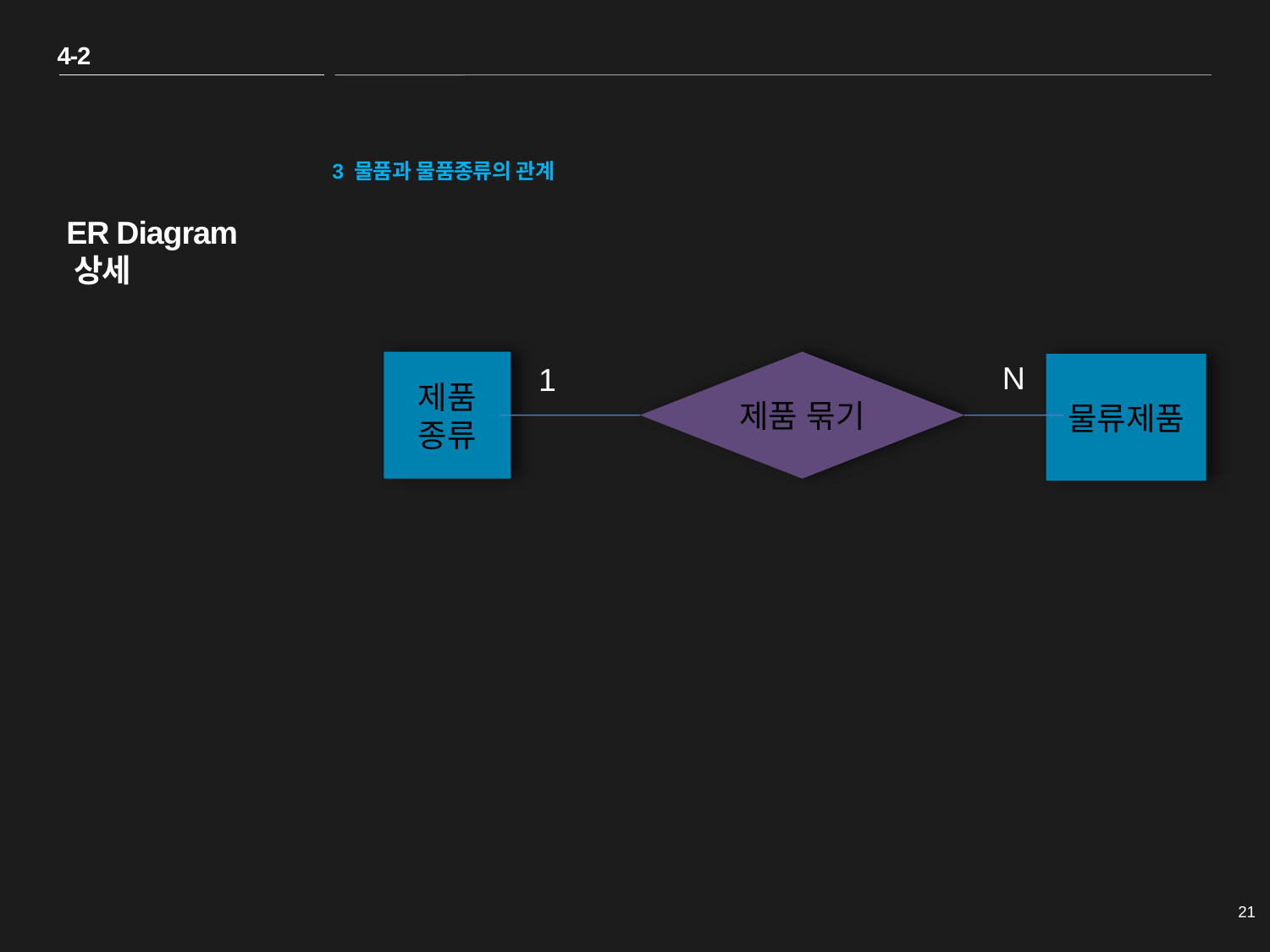

4-2
# ER Diagram 상세
3 물품과 물품종류의 관계
제품
종류
제품 묶기
N
1
물류제품
21